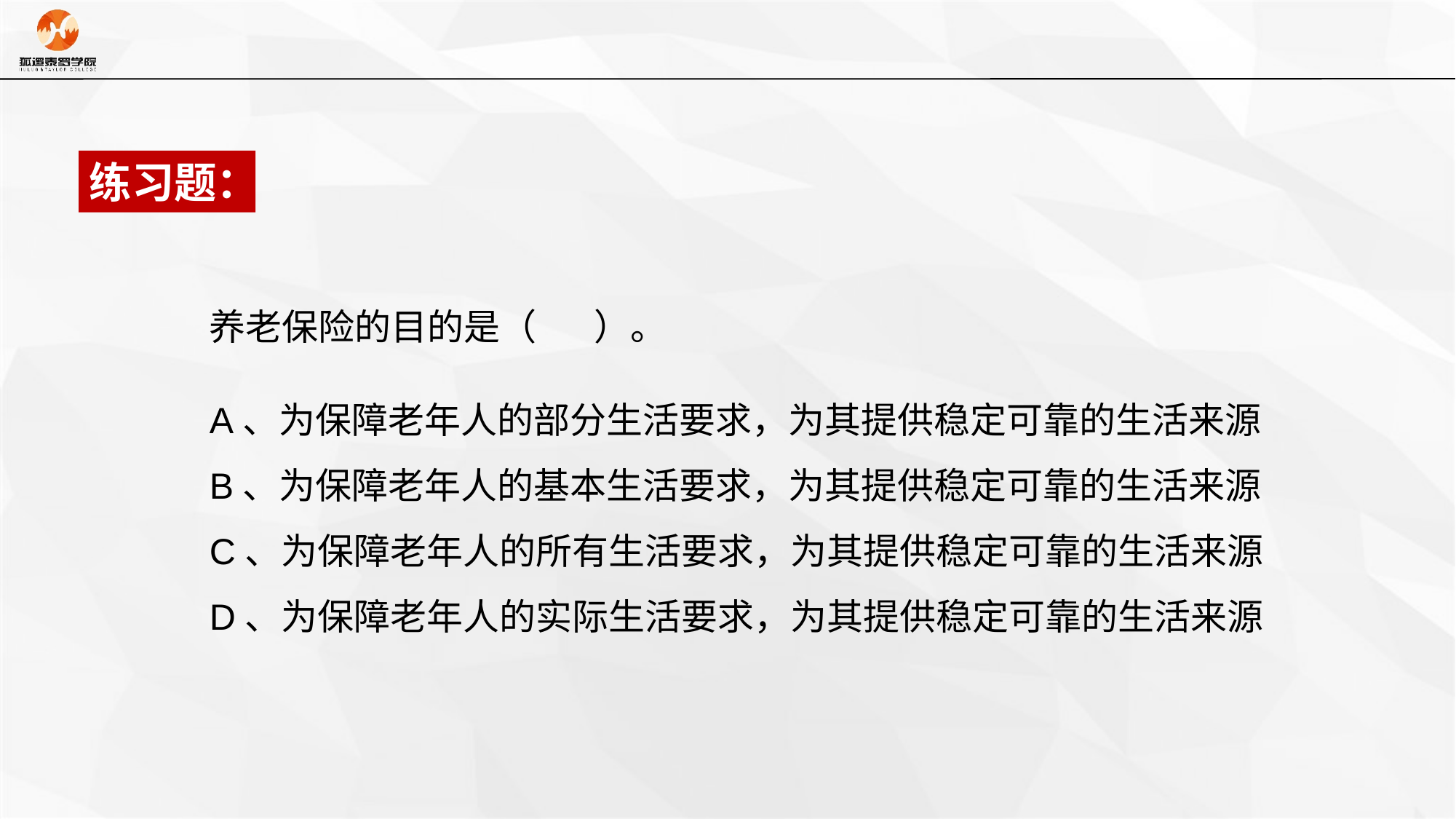

练习题：
养老保险的目的是（       ）。
A、为保障老年人的部分生活要求，为其提供稳定可靠的生活来源
B、为保障老年人的基本生活要求，为其提供稳定可靠的生活来源
C、为保障老年人的所有生活要求，为其提供稳定可靠的生活来源
D、为保障老年人的实际生活要求，为其提供稳定可靠的生活来源